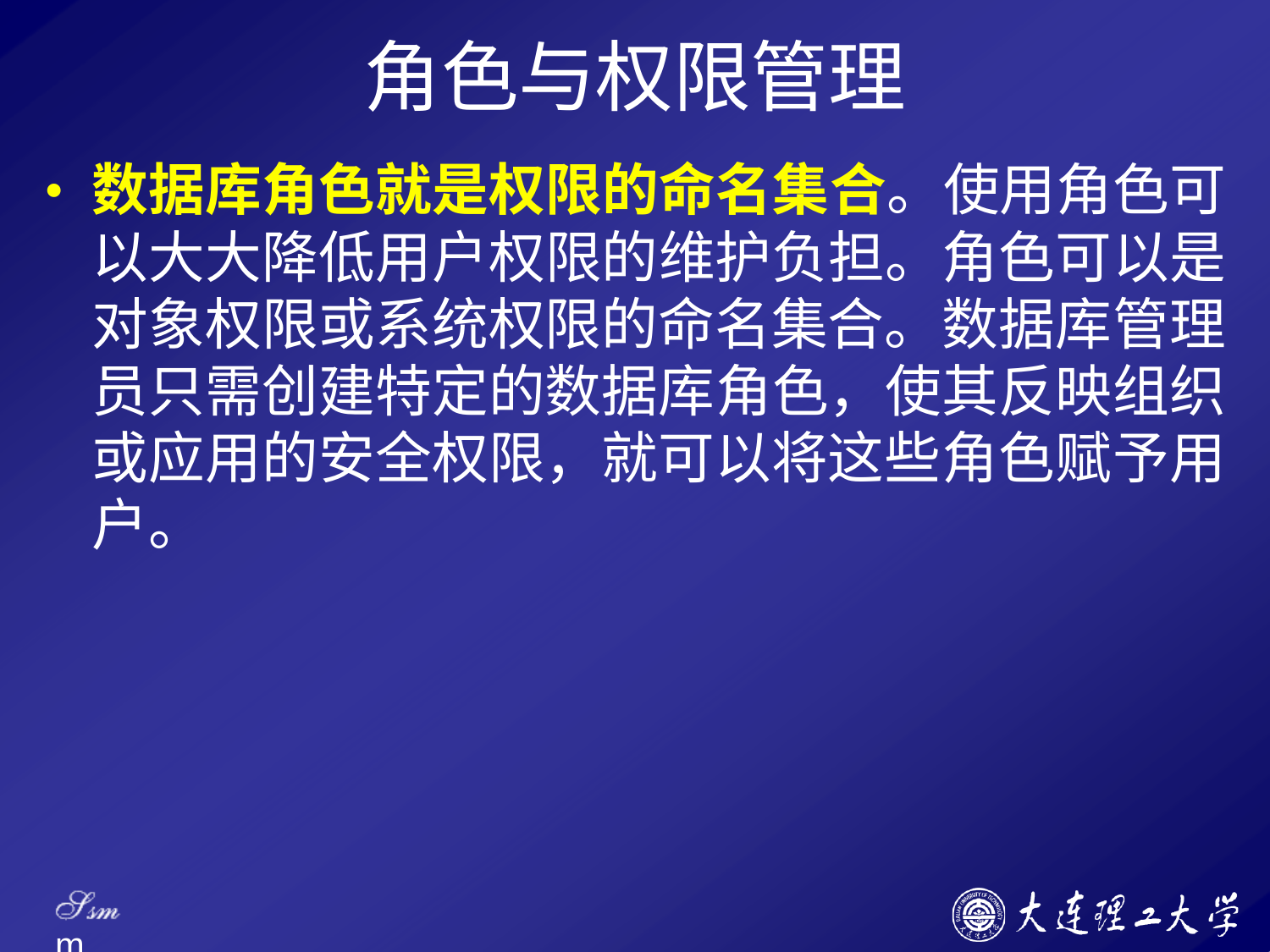

# 角色与权限管理
数据库角色就是权限的命名集合。使用角色可 以大大降低用户权限的维护负担。角色可以是 对象权限或系统权限的命名集合。数据库管理 员只需创建特定的数据库角色，使其反映组织 或应用的安全权限，就可以将这些角色赋予用 户。

Ssm